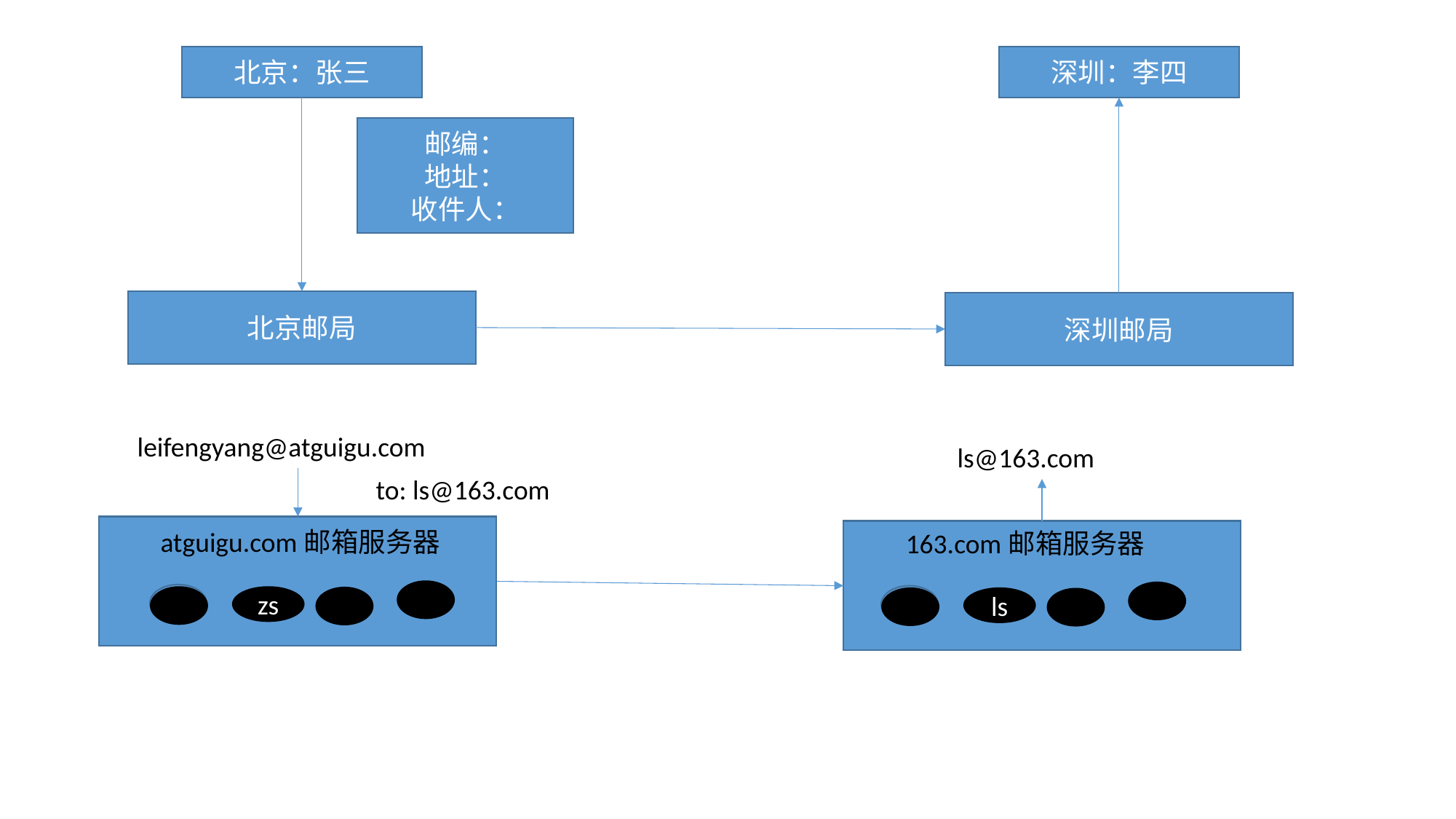

北京：张三
深圳：李四
邮编：
地址：
收件人：
北京邮局
深圳邮局
leifengyang@atguigu.com
ls@163.com
to: ls@163.com

atguigu.com邮箱服务器

163.com邮箱服务器

zs

ls